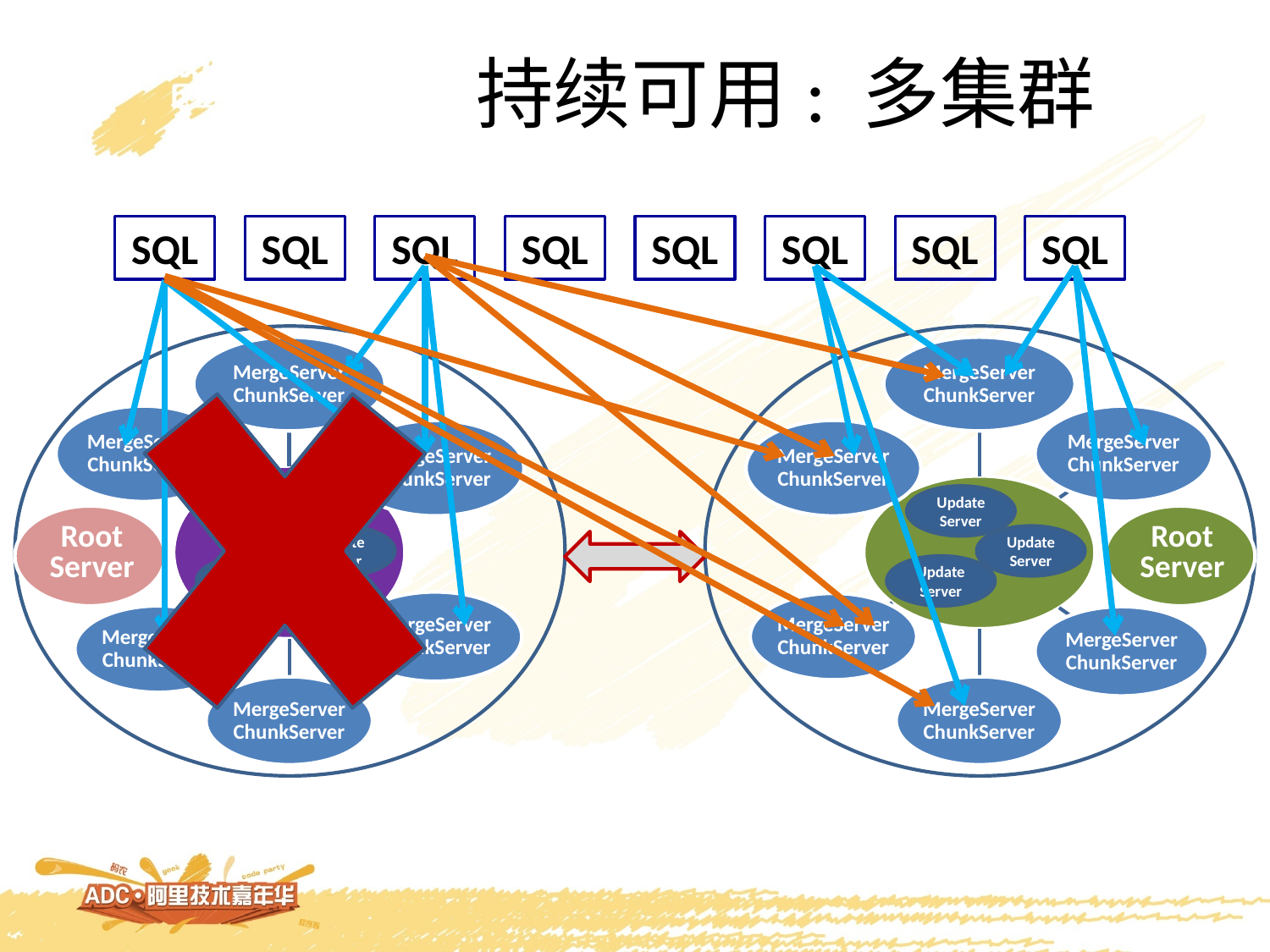

持续可用: 多集群
SQL
SQL
SQL
SQL
SQL
SQL
SQL
SQL

MergeServer
ChunkServer

MergeServer
ChunkServer

MergeServer
ChunkServer

MergeServer
ChunkServer

MergeServer
ChunkServer

MergeServer
ChunkServer

MergeServer
ChunkServer

MergeServer
ChunkServer

MergeServer
ChunkServer

MergeServer
ChunkServer

MergeServer
ChunkServer

MergeServer
ChunkServer

UpdateServer
UpdateServer

Root
Server

Root
Server
UpdateServer
UpdateServer

UpdateServer
UpdateServer